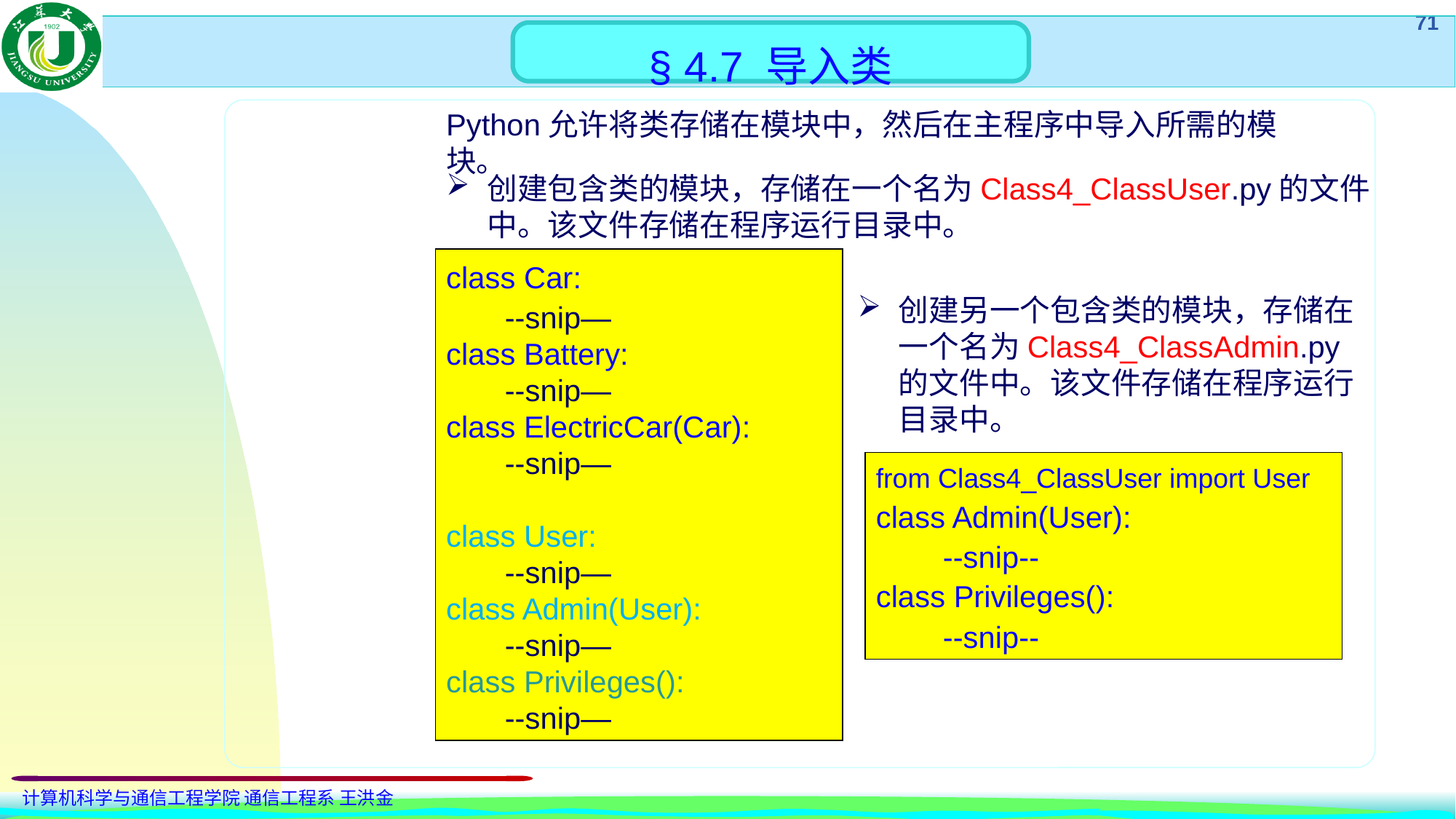

§ 4.7 导入类
Python允许将类存储在模块中，然后在主程序中导入所需的模块。
创建包含类的模块，存储在一个名为Class4_ClassUser.py的文件中。该文件存储在程序运行目录中。
class Car:
       --snip—
class Battery:
       --snip—
class ElectricCar(Car):
       --snip—

class User:
       --snip—
class Admin(User):
       --snip—
class Privileges():
       --snip—
创建另一个包含类的模块，存储在一个名为Class4_ClassAdmin.py的文件中。该文件存储在程序运行目录中。
from Class4_ClassUser import User
class Admin(User):
        --snip--
class Privileges():
        --snip--